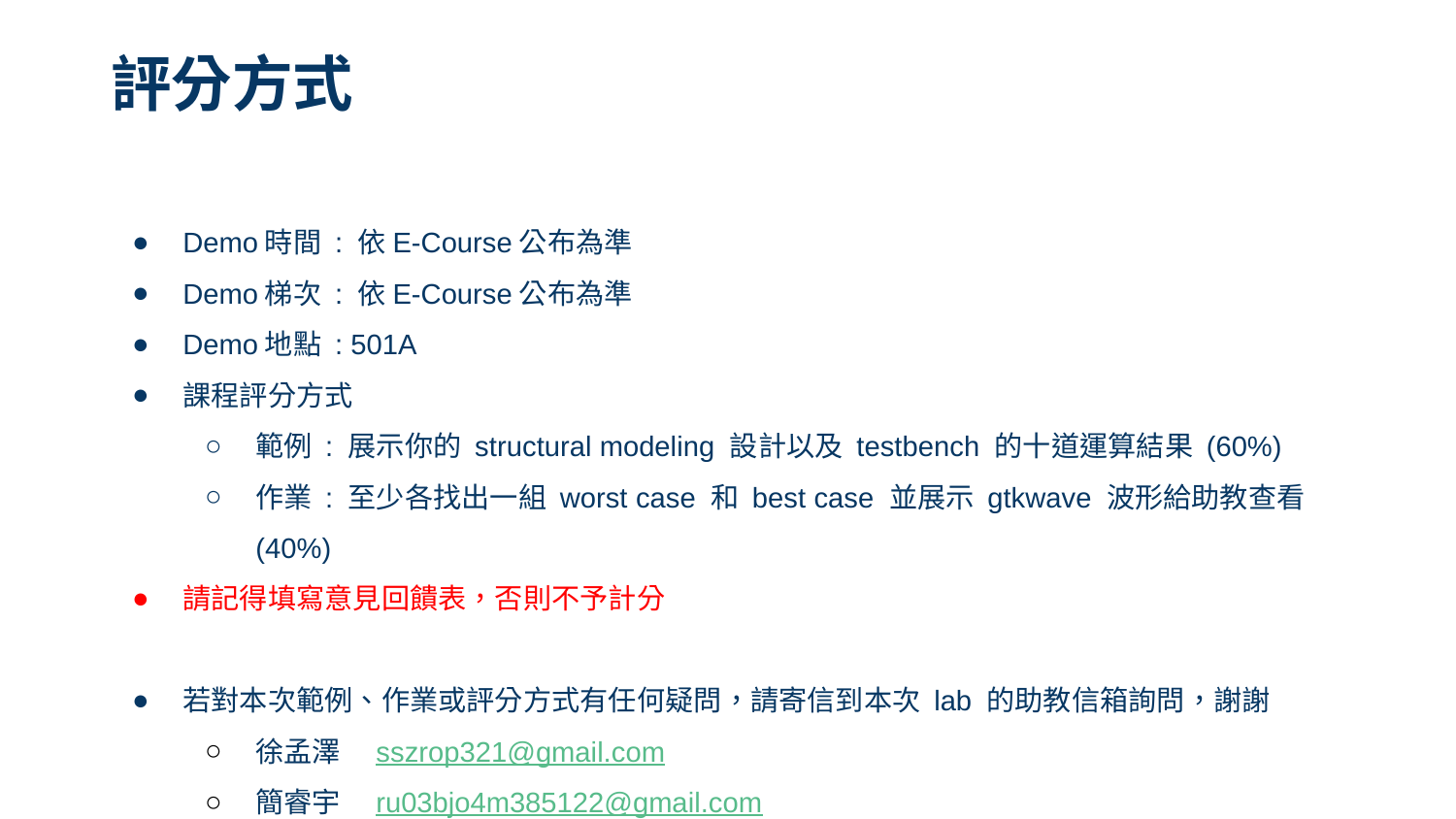

# 評分方式
Demo時間 : 依E-Course公布為準
Demo梯次 : 依E-Course公布為準
Demo地點 : 501A
課程評分方式
範例 : 展示你的 structural modeling 設計以及 testbench 的十道運算結果 (60%)
作業 : 至少各找出一組 worst case 和 best case 並展示 gtkwave 波形給助教查看 (40%)
請記得填寫意見回饋表，否則不予計分

若對本次範例、作業或評分方式有任何疑問，請寄信到本次 lab 的助教信箱詢問，謝謝
徐孟澤　sszrop321@gmail.com
簡睿宇　ru03bjo4m385122@gmail.com